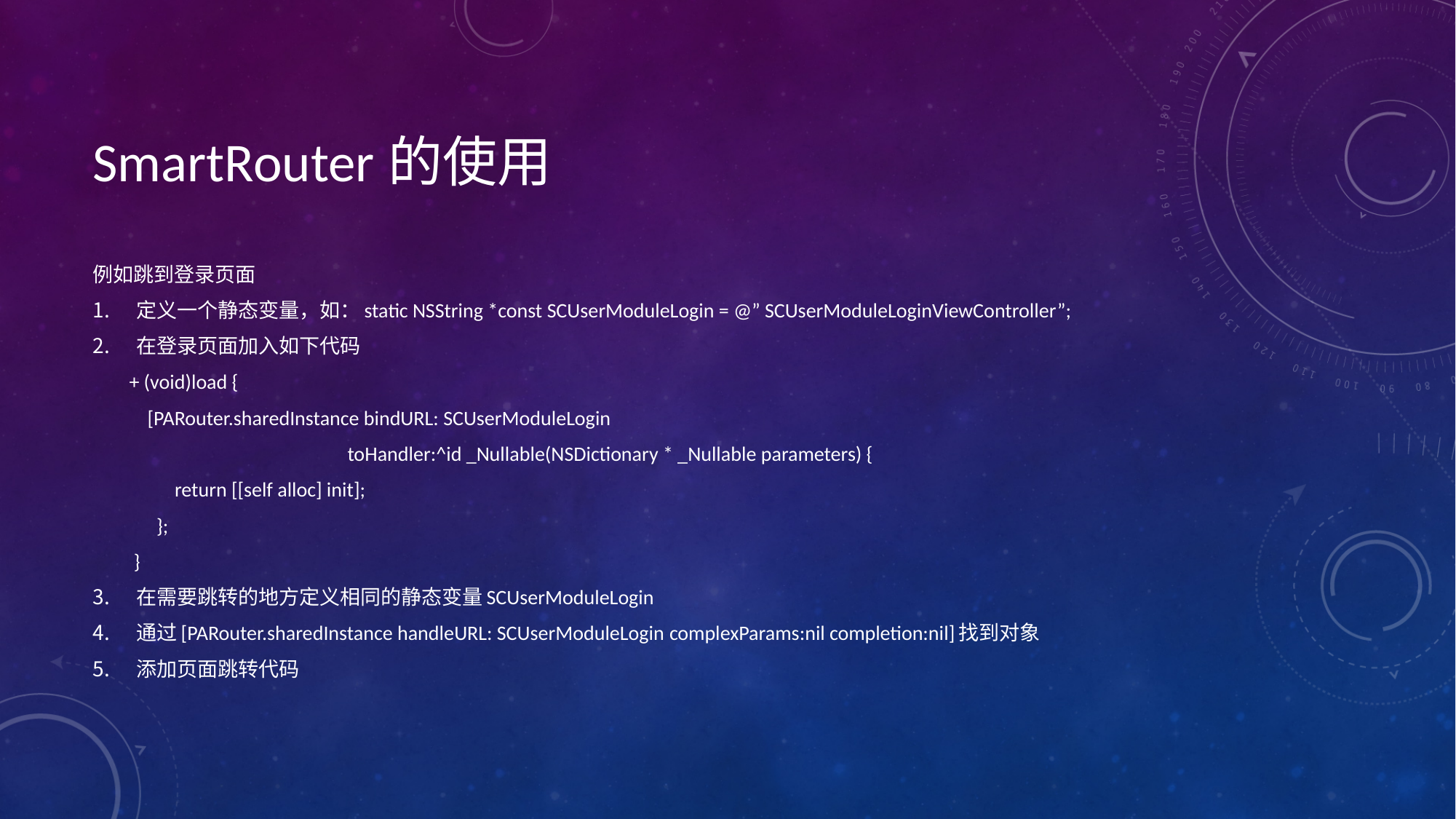

# SmartRouter的使用
例如跳到登录页面
定义一个静态变量，如：static NSString *const SCUserModuleLogin = @” SCUserModuleLoginViewController”;
在登录页面加入如下代码
        + (void)load {
            [PARouter.sharedInstance bindURL: SCUserModuleLogin
                                                        toHandler:^id _Nullable(NSDictionary * _Nullable parameters) {
                  return [[self alloc] init];
              };
         }
在需要跳转的地方定义相同的静态变量SCUserModuleLogin
通过[PARouter.sharedInstance handleURL: SCUserModuleLogin complexParams:nil completion:nil]找到对象
添加页面跳转代码